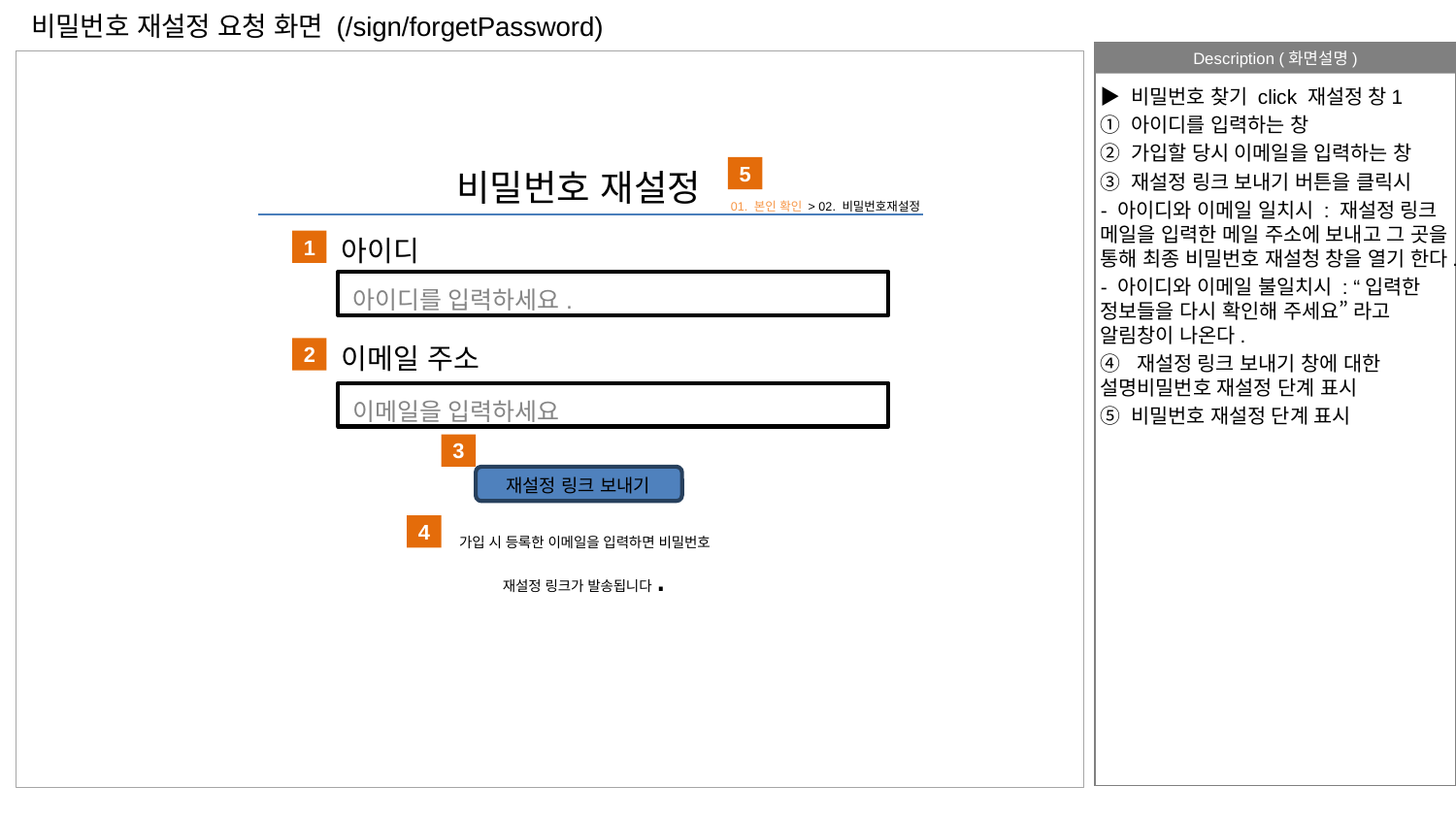

# 비밀번호 재설정 요청 화면 (/sign/forgetPassword)

▶ 비밀번호 찾기 click 재설정 창1
① 아이디를 입력하는 창
② 가입할 당시 이메일을 입력하는 창
③ 재설정 링크 보내기 버튼을 클릭시
- 아이디와 이메일 일치시 : 재설정 링크 메일을 입력한 메일 주소에 보내고 그 곳을 통해 최종 비밀번호 재설청 창을 열기 한다.
- 아이디와 이메일 불일치시 : “입력한 정보들을 다시 확인해 주세요” 라고 알림창이 나온다.
④  재설정 링크 보내기 창에 대한 설명비밀번호 재설정 단계 표시
⑤ 비밀번호 재설정 단계 표시
5
비밀번호 재설정
01. 본인 확인 > 02. 비밀번호재설정
아이디
1

아이디를 입력하세요.
이메일 주소
2

이메일을 입력하세요
3

재설정 링크 보내기
4
가입 시 등록한 이메일을 입력하면 비밀번호 재설정 링크가 발송됩니다.